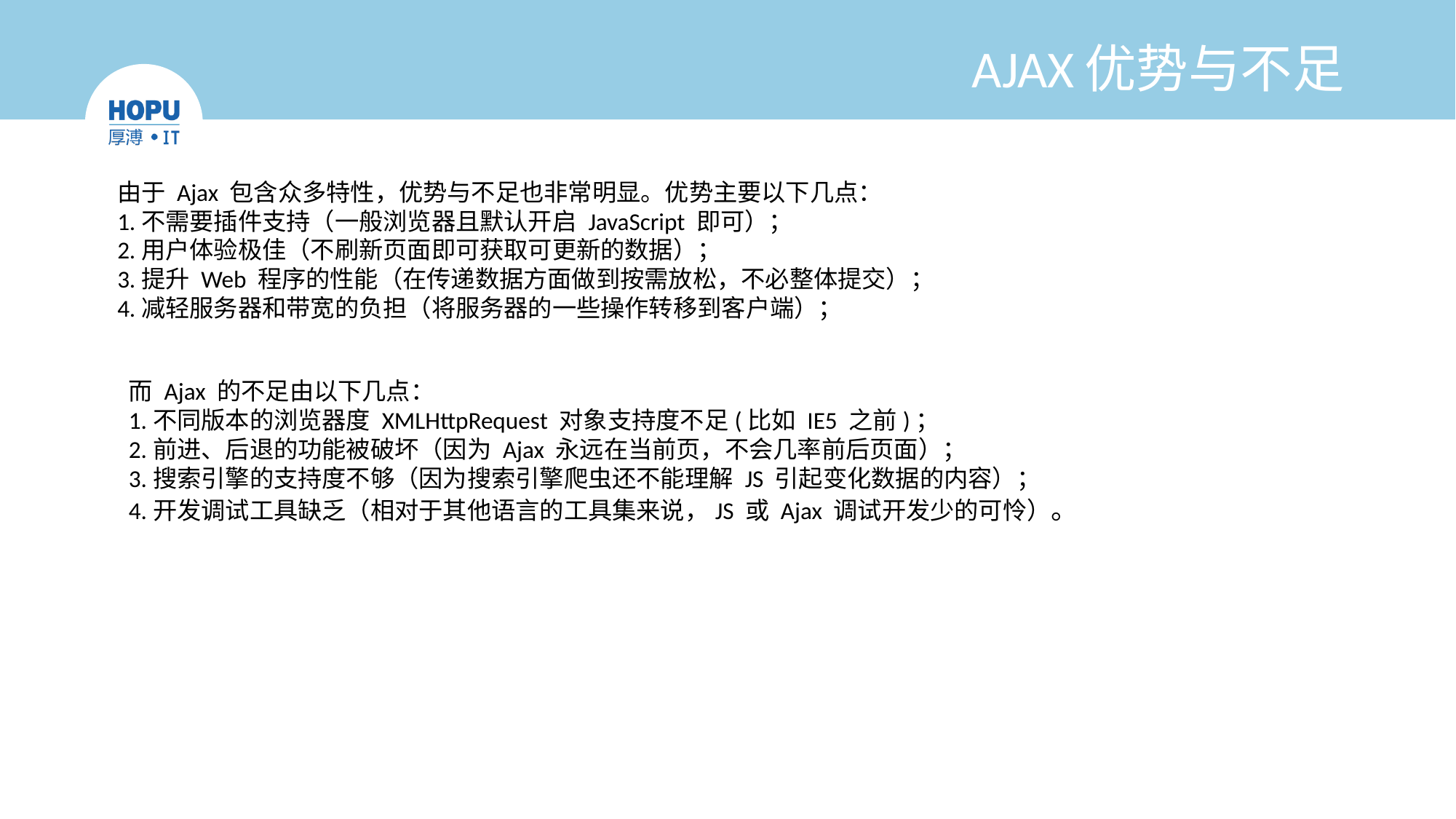

# AJAX优势与不足
由于 Ajax 包含众多特性，优势与不足也非常明显。优势主要以下几点：
1.不需要插件支持（一般浏览器且默认开启 JavaScript 即可）；
2.用户体验极佳（不刷新页面即可获取可更新的数据）；
3.提升 Web 程序的性能（在传递数据方面做到按需放松，不必整体提交）；
4.减轻服务器和带宽的负担（将服务器的一些操作转移到客户端）；

而 Ajax 的不足由以下几点：
1.不同版本的浏览器度 XMLHttpRequest 对象支持度不足(比如 IE5 之前)；
2.前进、后退的功能被破坏（因为 Ajax 永远在当前页，不会几率前后页面）；
3.搜索引擎的支持度不够（因为搜索引擎爬虫还不能理解 JS 引起变化数据的内容）；
4.开发调试工具缺乏（相对于其他语言的工具集来说，JS 或 Ajax 调试开发少的可怜）。